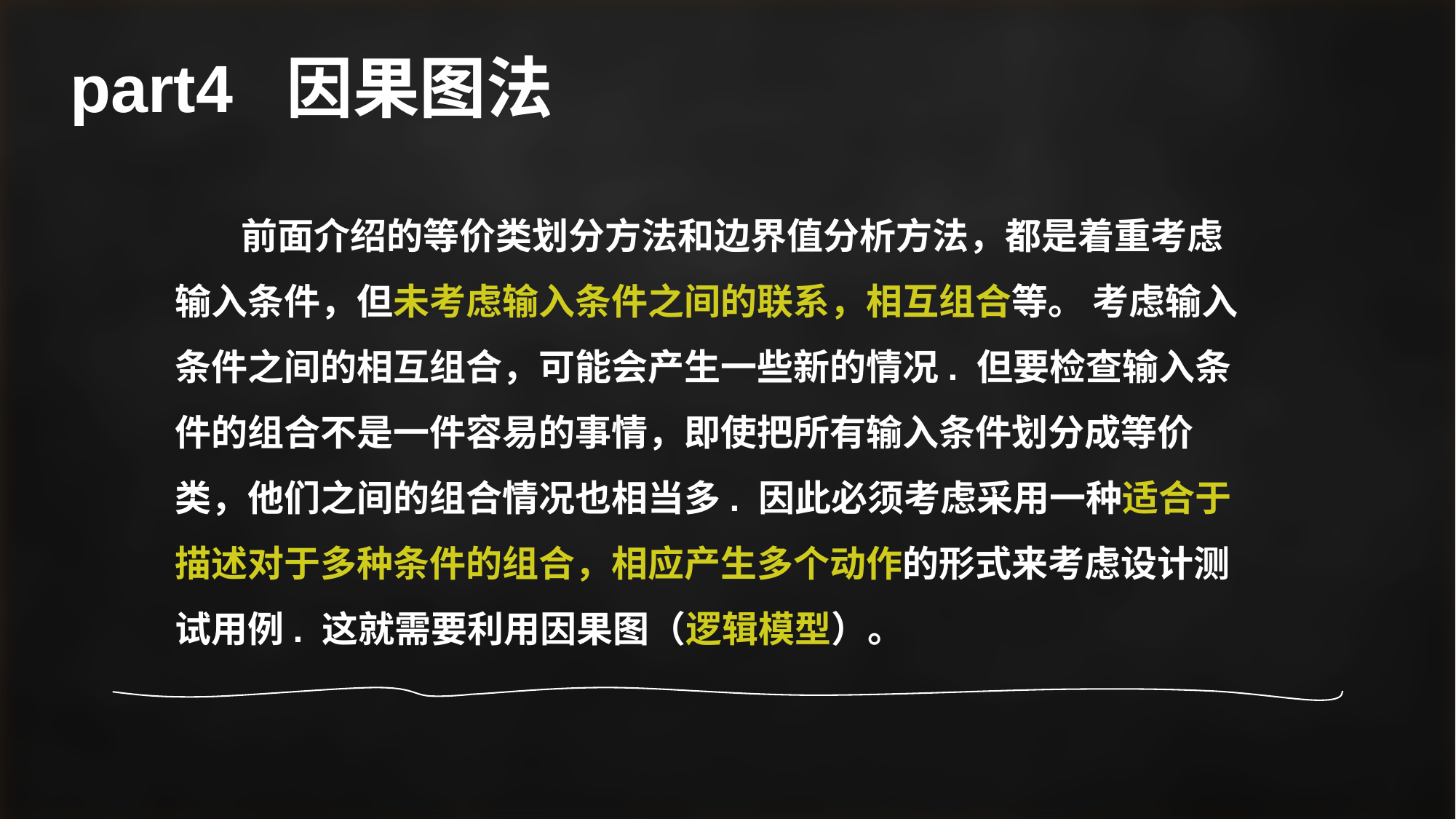

# part4  因果图法
       前面介绍的等价类划分方法和边界值分析方法，都是着重考虑输入条件，但未考虑输入条件之间的联系，相互组合等。 考虑输入条件之间的相互组合，可能会产生一些新的情况. 但要检查输入条件的组合不是一件容易的事情，即使把所有输入条件划分成等价类，他们之间的组合情况也相当多. 因此必须考虑采用一种适合于描述对于多种条件的组合，相应产生多个动作的形式来考虑设计测试用例. 这就需要利用因果图（逻辑模型）。